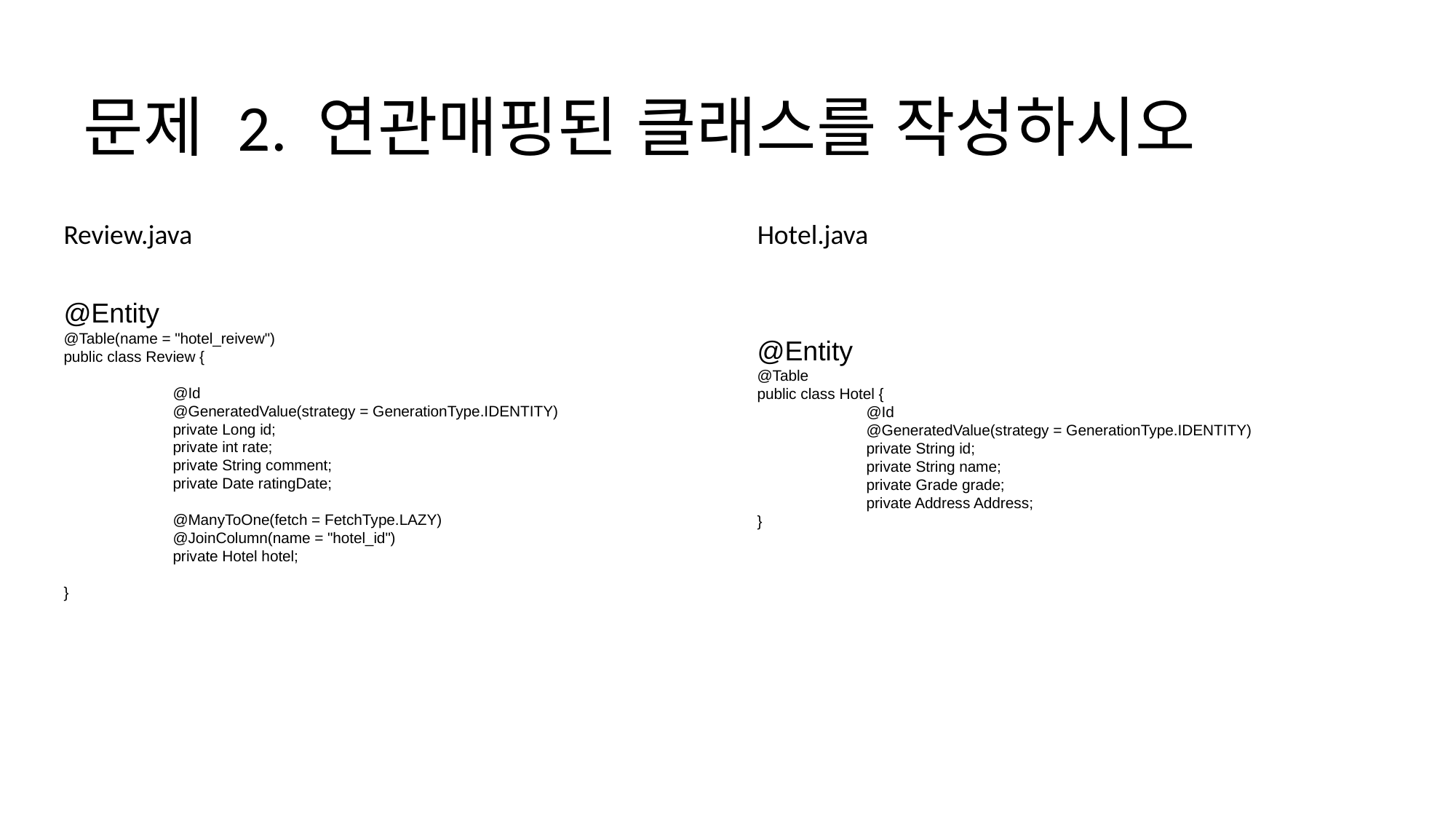

# 문제 2. 연관매핑된 클래스를 작성하시오
Review.java
@Entity
@Table(name = "hotel_reivew")
public class Review {

	@Id
	@GeneratedValue(strategy = GenerationType.IDENTITY)
	private Long id;
	private int rate;
	private String comment;
	private Date ratingDate;

	@ManyToOne(fetch = FetchType.LAZY)
	@JoinColumn(name = "hotel_id")
	private Hotel hotel;

}
Hotel.java
@Entity
@Table
public class Hotel {
	@Id
	@GeneratedValue(strategy = GenerationType.IDENTITY)
	private String id;
	private String name;
	private Grade grade;
	private Address Address;
}